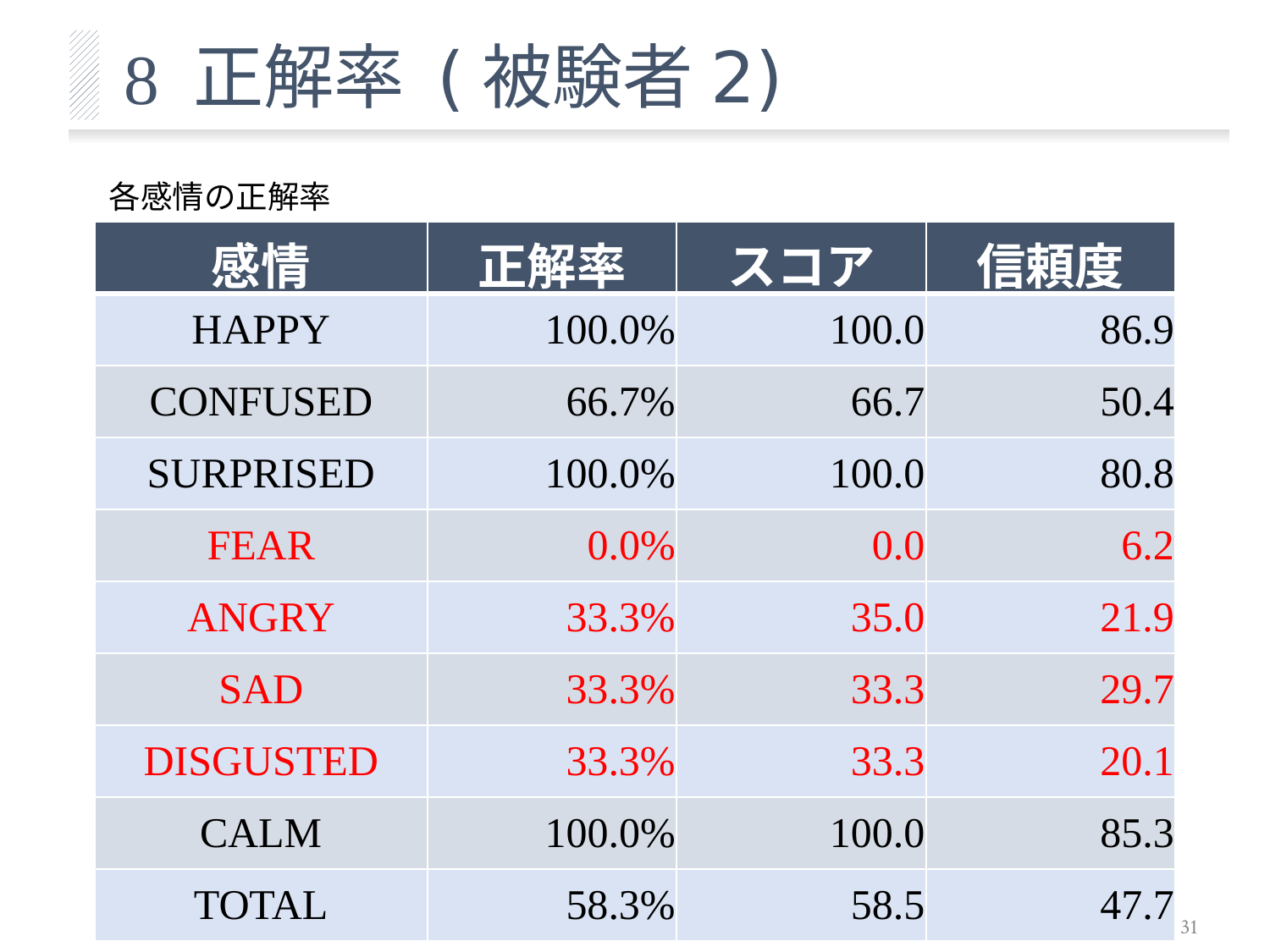

正解率 (被験者2)
8

各感情の正解率
| 感情 | 正解率 | スコア | 信頼度 |
| --- | --- | --- | --- |
| HAPPY | 100.0% | 100.0 | 86.9 |
| CONFUSED | 66.7% | 66.7 | 50.4 |
| SURPRISED | 100.0% | 100.0 | 80.8 |
| FEAR | 0.0% | 0.0 | 6.2 |
| ANGRY | 33.3% | 35.0 | 21.9 |
| SAD | 33.3% | 33.3 | 29.7 |
| DISGUSTED | 33.3% | 33.3 | 20.1 |
| CALM | 100.0% | 100.0 | 85.3 |
| TOTAL | 58.3% | 58.5 | 47.7 |
31